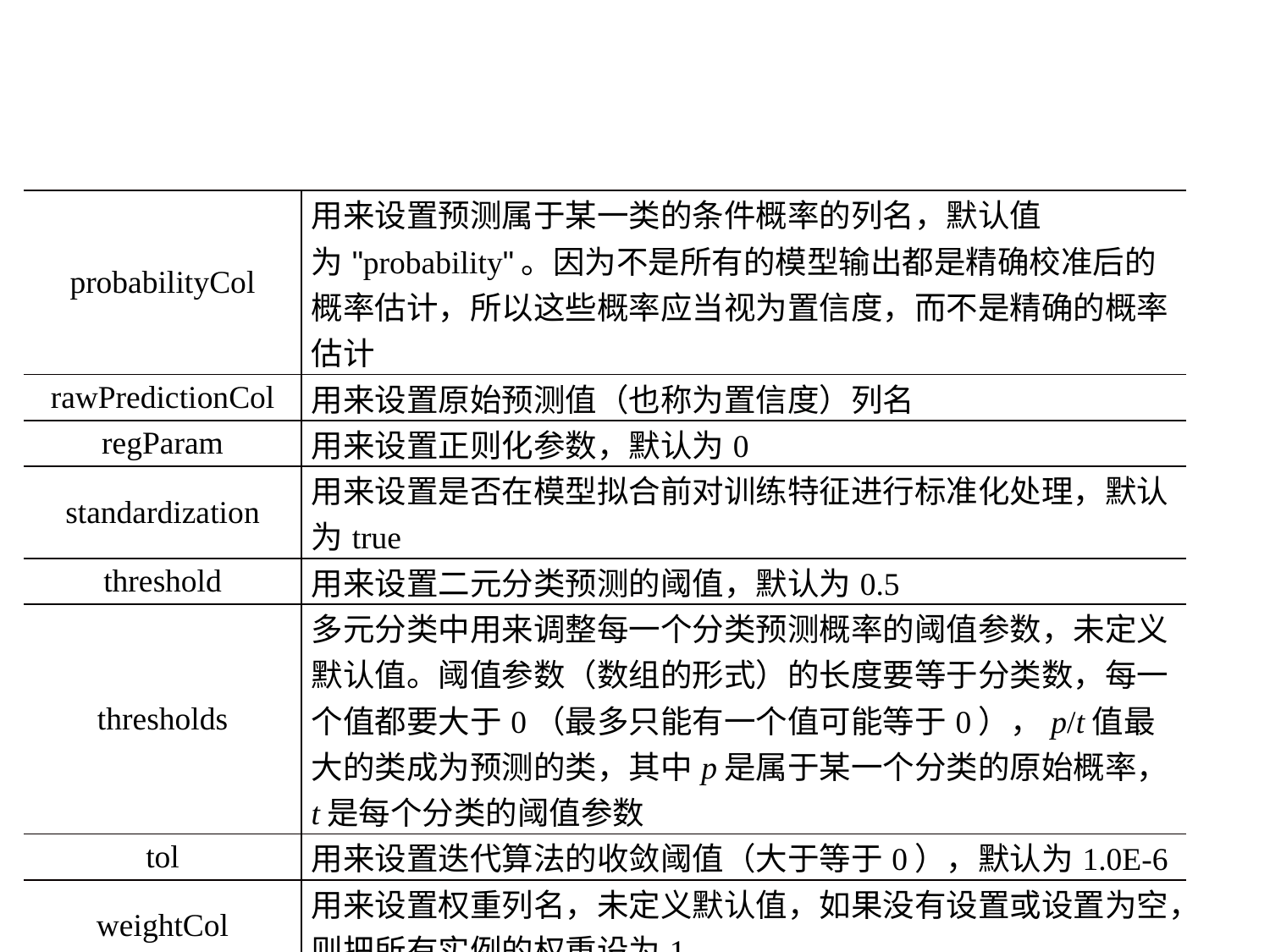

9.7.1 逻辑斯蒂回归分类算法
| probabilityCol | 用来设置预测属于某一类的条件概率的列名，默认值为"probability"。因为不是所有的模型输出都是精确校准后的概率估计，所以这些概率应当视为置信度，而不是精确的概率估计 |
| --- | --- |
| rawPredictionCol | 用来设置原始预测值（也称为置信度）列名 |
| regParam | 用来设置正则化参数，默认为0 |
| standardization | 用来设置是否在模型拟合前对训练特征进行标准化处理，默认为true |
| threshold | 用来设置二元分类预测的阈值，默认为0.5 |
| thresholds | 多元分类中用来调整每一个分类预测概率的阈值参数，未定义默认值。阈值参数（数组的形式）的长度要等于分类数，每一个值都要大于0（最多只能有一个值可能等于0），p/t值最大的类成为预测的类，其中p是属于某一个分类的原始概率，t是每个分类的阈值参数 |
| tol | 用来设置迭代算法的收敛阈值（大于等于0），默认为1.0E-6 |
| weightCol | 用来设置权重列名，未定义默认值，如果没有设置或设置为空，则把所有实例的权重设为1 |